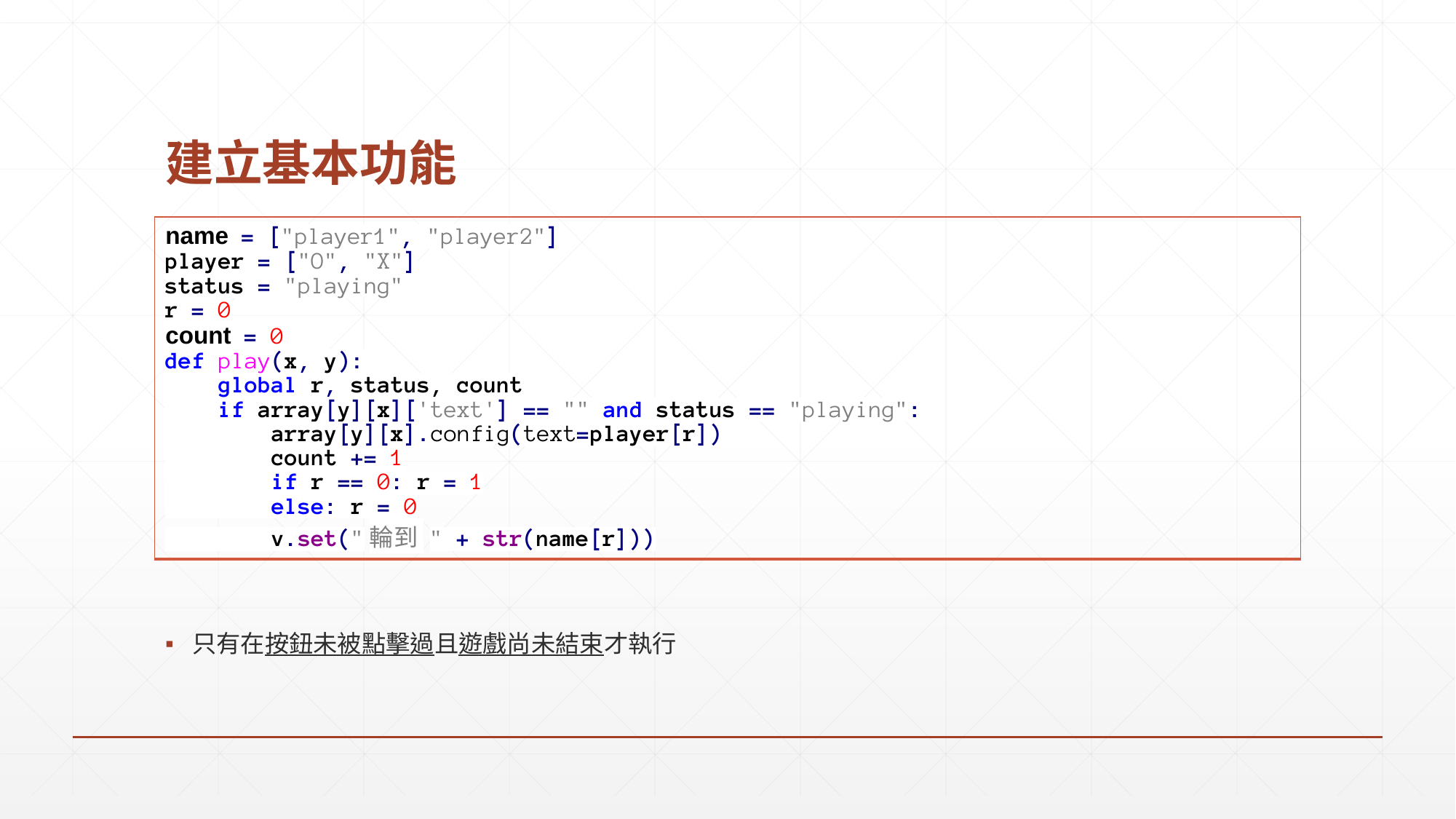

# 建立基本功能
| name = ["player1", "player2"] player = ["O", "X"] status = "playing" r = 0 count = 0 def play(x, y): global r, status, count if array[y][x]['text'] == "" and status == "playing": array[y][x].config(text=player[r]) count += 1 if r == 0: r = 1 else: r = 0 v.set("輪到 " + str(name[r])) |
| --- |
只有在按鈕未被點擊過且遊戲尚未結束才執行